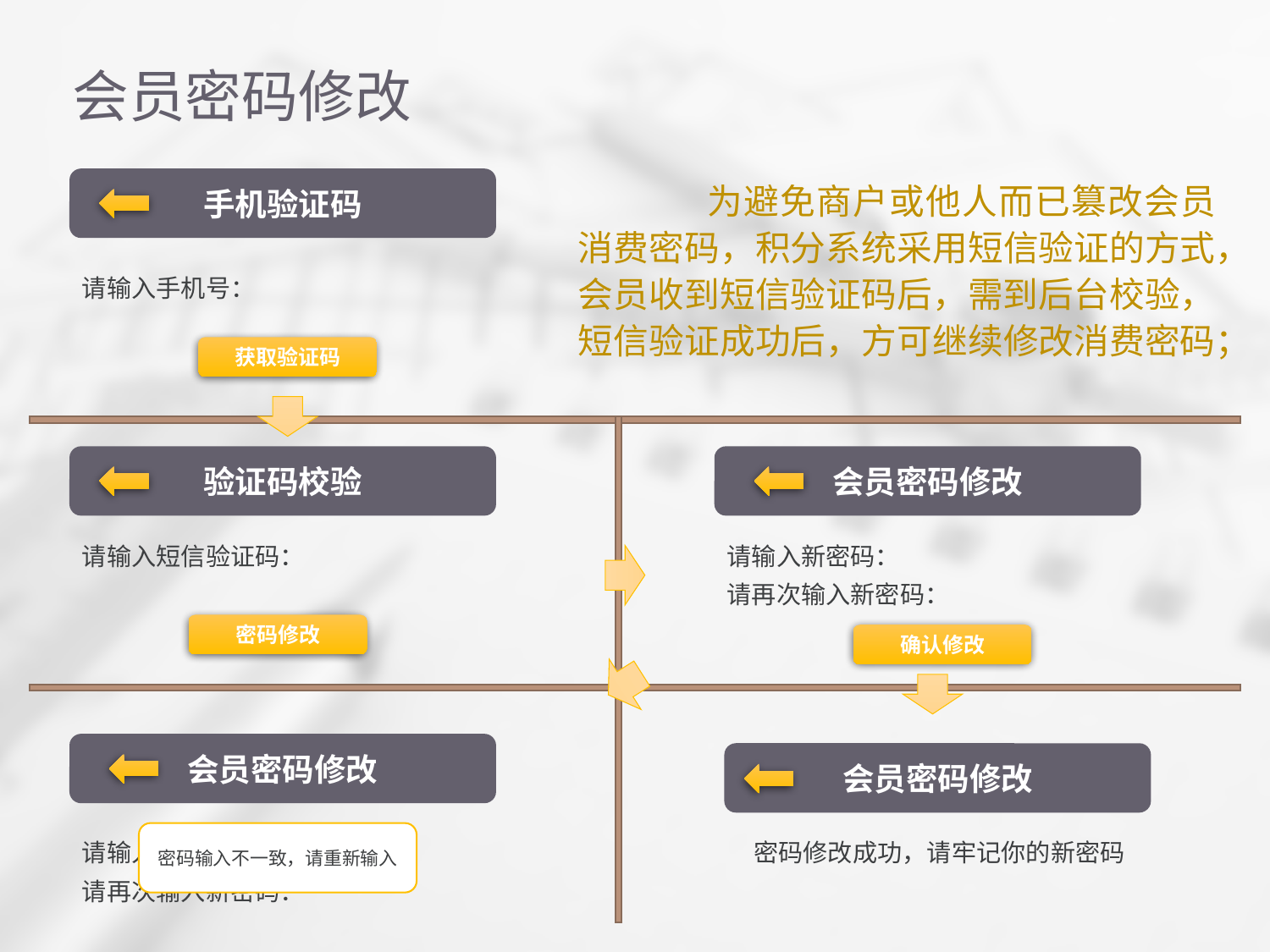

# 会员密码修改
手机验证码
		为避免商户或他人而已篡改会员消费密码，积分系统采用短信验证的方式，会员收到短信验证码后，需到后台校验，短信验证成功后，方可继续修改消费密码；

请输入手机号：

获取验证码

验证码校验
会员密码修改

请输入短信验证码：

请输入新密码：
请再次输入新密码：

密码修改
确认修改

会员密码修改
会员密码修改

请输入新密码：
请再次输入新密码：

  密码修改成功，请牢记你的新密码

密码输入不一致，请重新输入